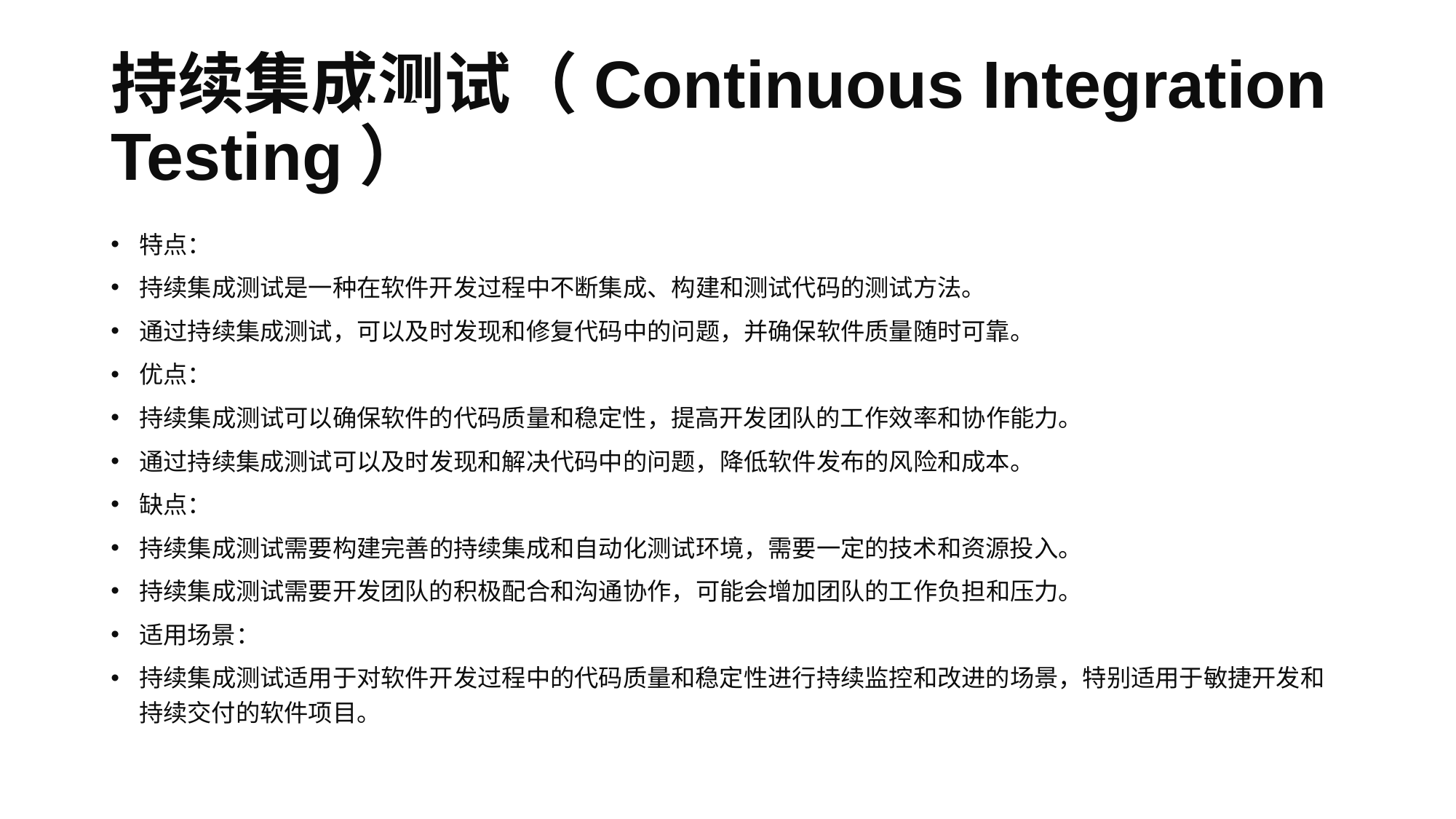

# 持续集成测试（Continuous Integration Testing）
特点：
持续集成测试是一种在软件开发过程中不断集成、构建和测试代码的测试方法。
通过持续集成测试，可以及时发现和修复代码中的问题，并确保软件质量随时可靠。
优点：
持续集成测试可以确保软件的代码质量和稳定性，提高开发团队的工作效率和协作能力。
通过持续集成测试可以及时发现和解决代码中的问题，降低软件发布的风险和成本。
缺点：
持续集成测试需要构建完善的持续集成和自动化测试环境，需要一定的技术和资源投入。
持续集成测试需要开发团队的积极配合和沟通协作，可能会增加团队的工作负担和压力。
适用场景：
持续集成测试适用于对软件开发过程中的代码质量和稳定性进行持续监控和改进的场景，特别适用于敏捷开发和持续交付的软件项目。